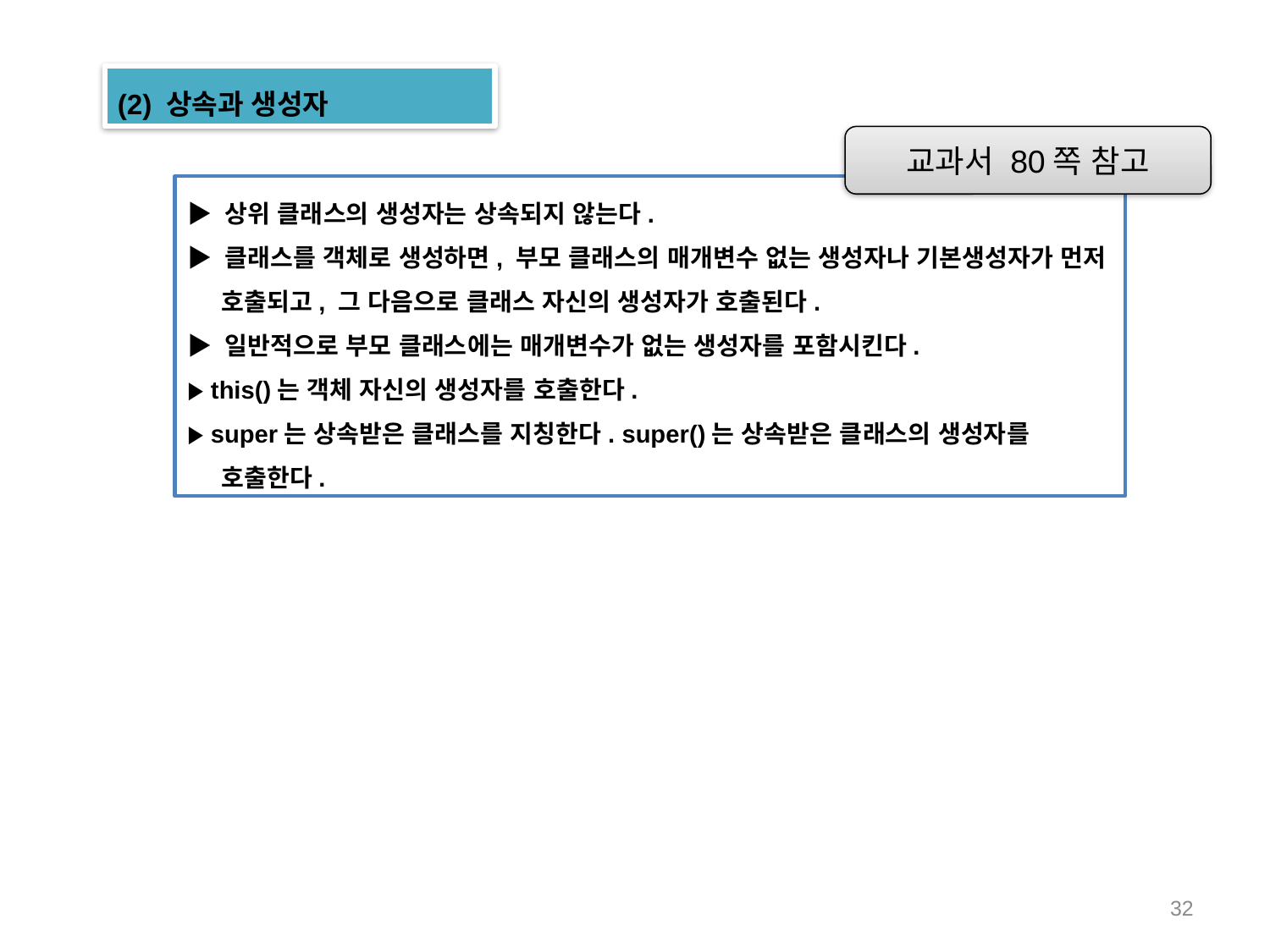

(2) 상속과 생성자
교과서 80쪽 참고
▶ 상위 클래스의 생성자는 상속되지 않는다.
▶ 클래스를 객체로 생성하면, 부모 클래스의 매개변수 없는 생성자나 기본생성자가 먼저 호출되고, 그 다음으로 클래스 자신의 생성자가 호출된다.
▶ 일반적으로 부모 클래스에는 매개변수가 없는 생성자를 포함시킨다.
▶ this()는 객체 자신의 생성자를 호출한다.
▶ super는 상속받은 클래스를 지칭한다. super()는 상속받은 클래스의 생성자를 호출한다.
32